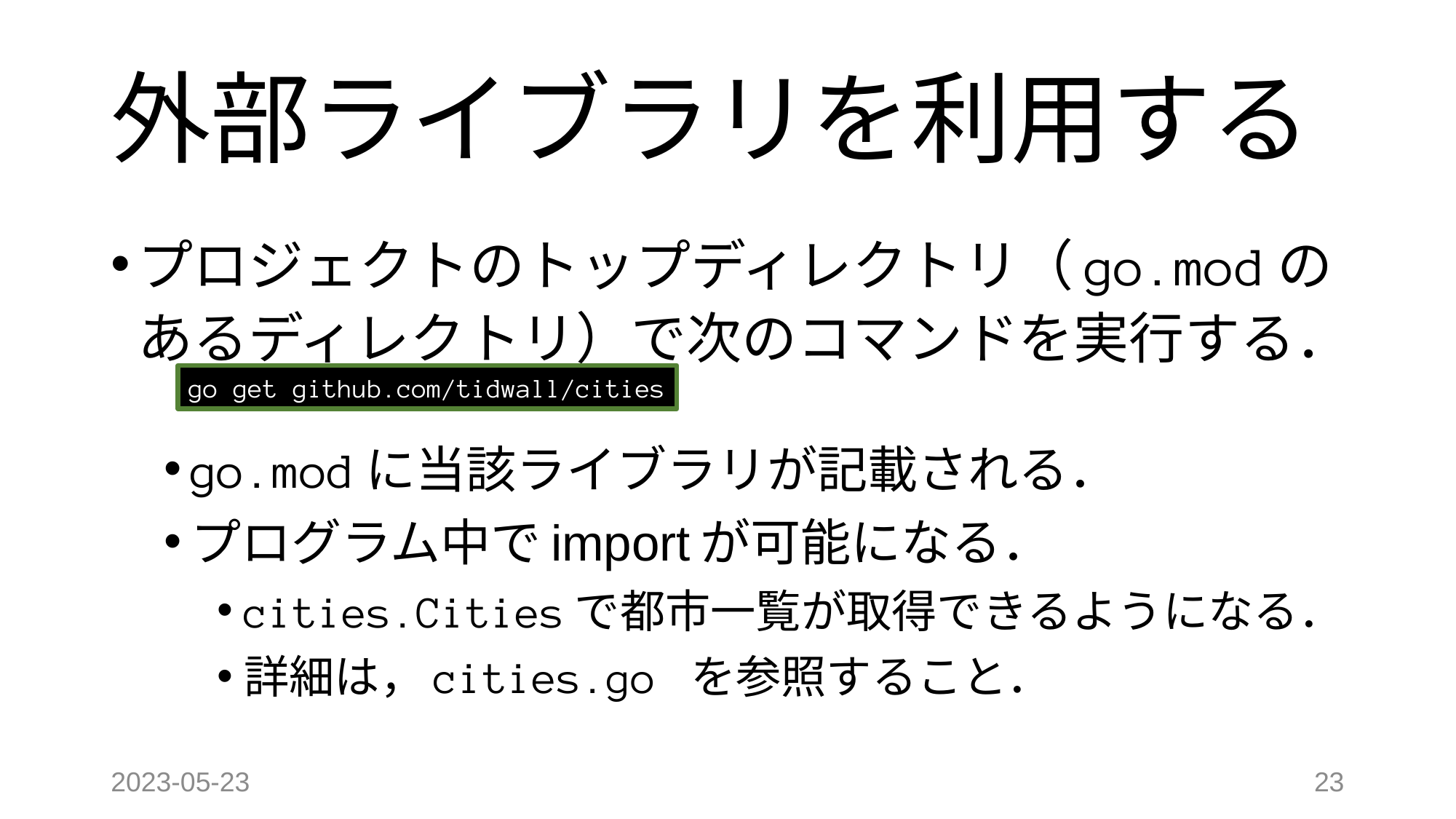

# 外部ライブラリを利用する
プロジェクトのトップディレクトリ（go.modのあるディレクトリ）で次のコマンドを実行する．

go.modに当該ライブラリが記載される．
プログラム中でimportが可能になる．
cities.Citiesで都市一覧が取得できるようになる．
詳細は，cities.go を参照すること．

go get github.com/tidwall/cities
2023-05-23
23